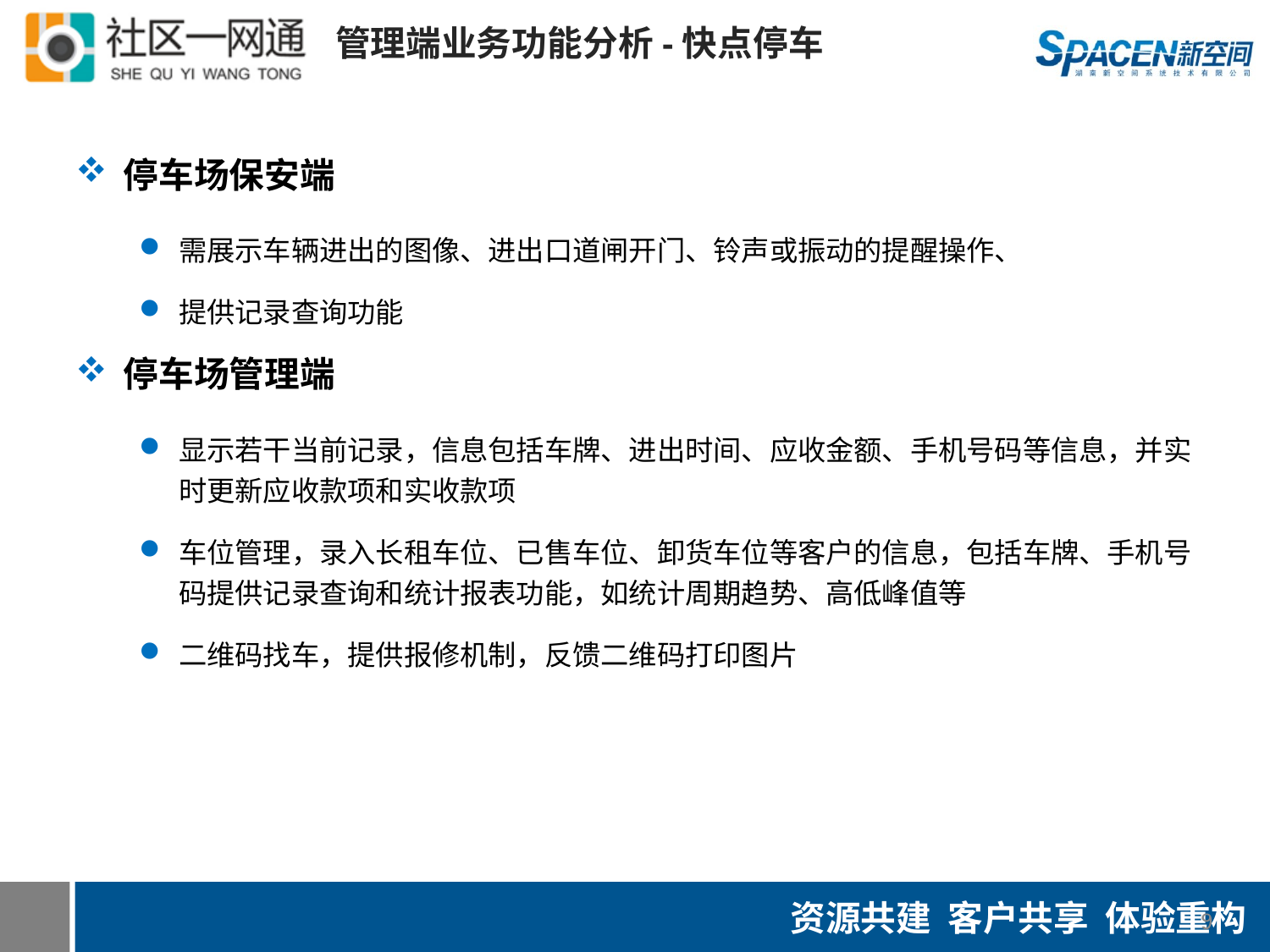

管理端业务功能分析-快点停车
停车场保安端
需展示车辆进出的图像、进出口道闸开门、铃声或振动的提醒操作、
提供记录查询功能
停车场管理端
显示若干当前记录，信息包括车牌、进出时间、应收金额、手机号码等信息，并实时更新应收款项和实收款项
车位管理，录入长租车位、已售车位、卸货车位等客户的信息，包括车牌、手机号码提供记录查询和统计报表功能，如统计周期趋势、高低峰值等
二维码找车，提供报修机制，反馈二维码打印图片
9